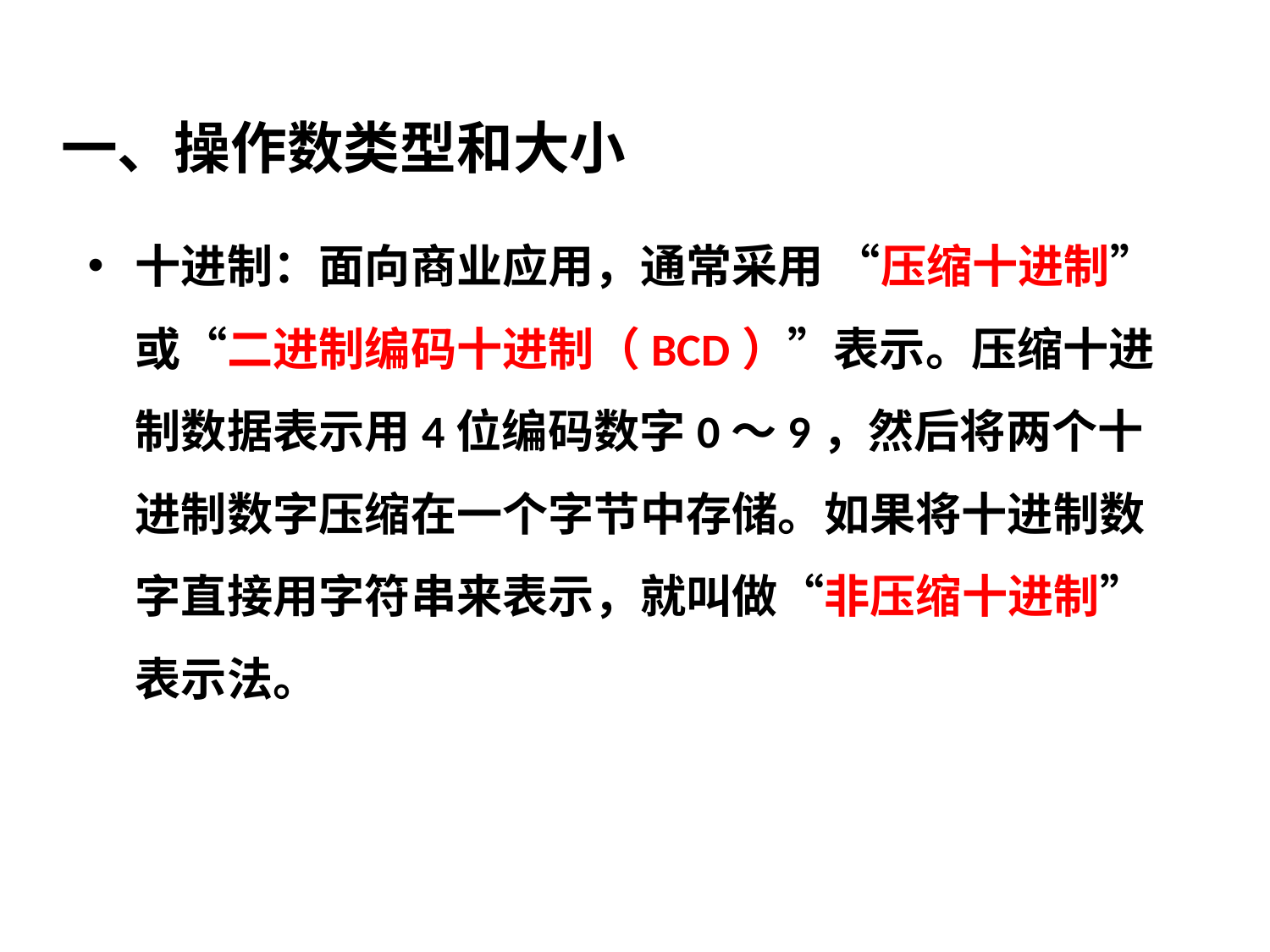

一、操作数类型和大小
十进制：面向商业应用，通常采用 “压缩十进制”或“二进制编码十进制（BCD）”表示。压缩十进制数据表示用4位编码数字0～9，然后将两个十进制数字压缩在一个字节中存储。如果将十进制数字直接用字符串来表示，就叫做“非压缩十进制”表示法。